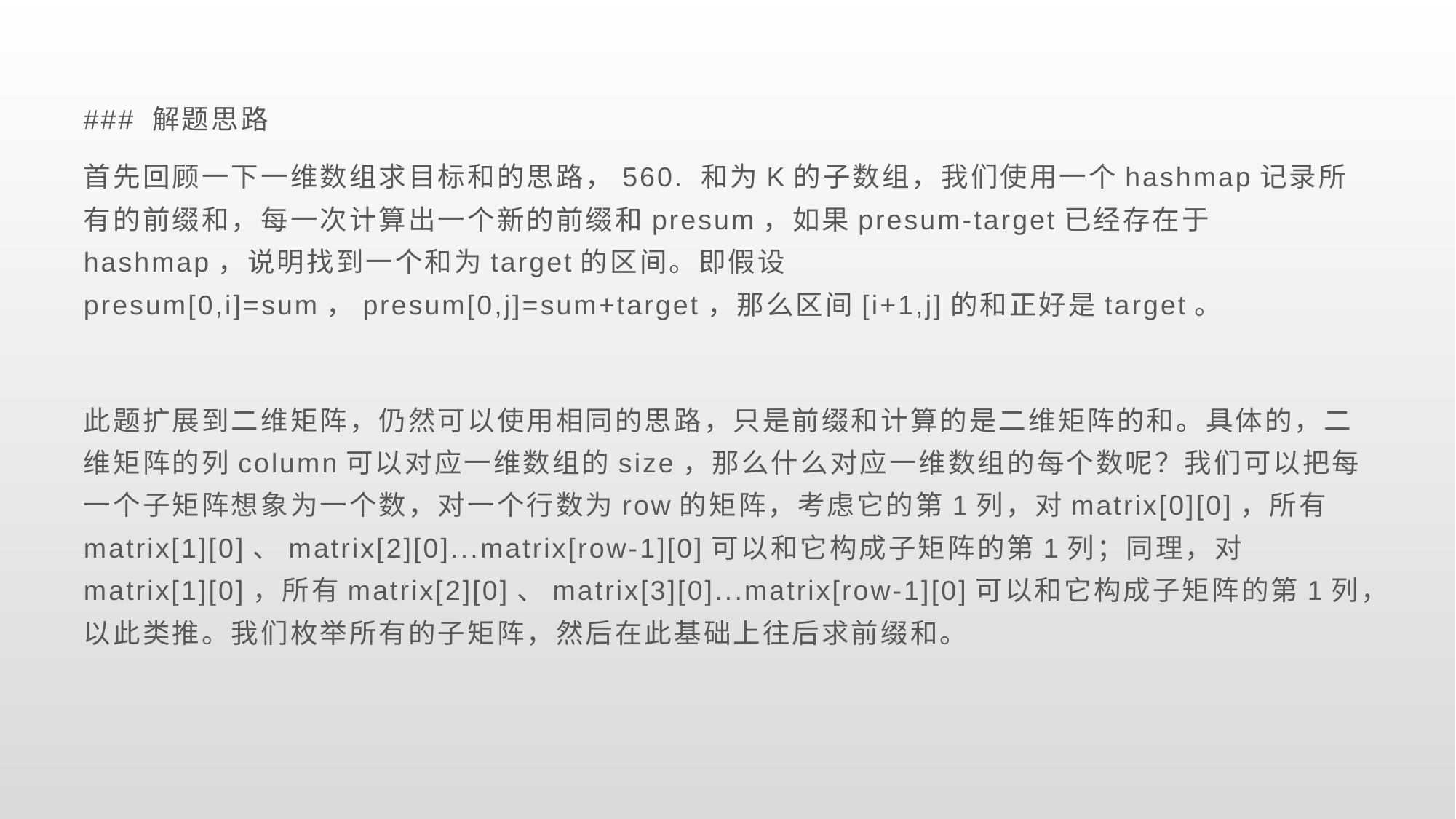

### 解题思路
首先回顾一下一维数组求目标和的思路，560. 和为K的子数组，我们使用一个hashmap记录所有的前缀和，每一次计算出一个新的前缀和presum，如果presum-target已经存在于hashmap，说明找到一个和为target的区间。即假设presum[0,i]=sum，presum[0,j]=sum+target，那么区间[i+1,j]的和正好是target。

此题扩展到二维矩阵，仍然可以使用相同的思路，只是前缀和计算的是二维矩阵的和。具体的，二维矩阵的列column可以对应一维数组的size，那么什么对应一维数组的每个数呢？我们可以把每一个子矩阵想象为一个数，对一个行数为row的矩阵，考虑它的第1列，对matrix[0][0]，所有matrix[1][0]、matrix[2][0]...matrix[row-1][0]可以和它构成子矩阵的第1列；同理，对matrix[1][0]，所有matrix[2][0]、matrix[3][0]...matrix[row-1][0]可以和它构成子矩阵的第1列，以此类推。我们枚举所有的子矩阵，然后在此基础上往后求前缀和。